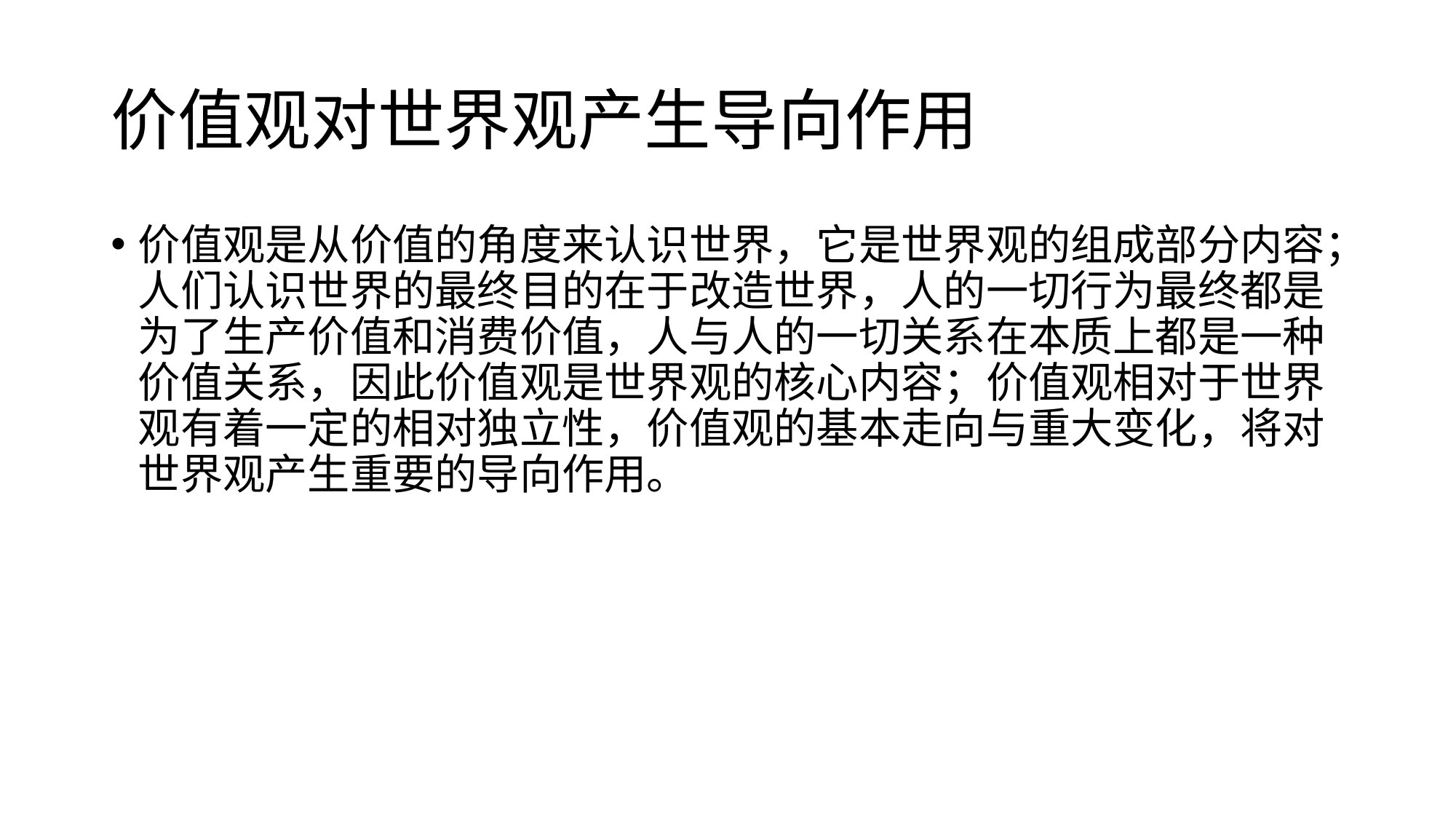

# 价值观对世界观产生导向作用
价值观是从价值的角度来认识世界，它是世界观的组成部分内容；人们认识世界的最终目的在于改造世界，人的一切行为最终都是为了生产价值和消费价值，人与人的一切关系在本质上都是一种价值关系，因此价值观是世界观的核心内容；价值观相对于世界观有着一定的相对独立性，价值观的基本走向与重大变化，将对世界观产生重要的导向作用。